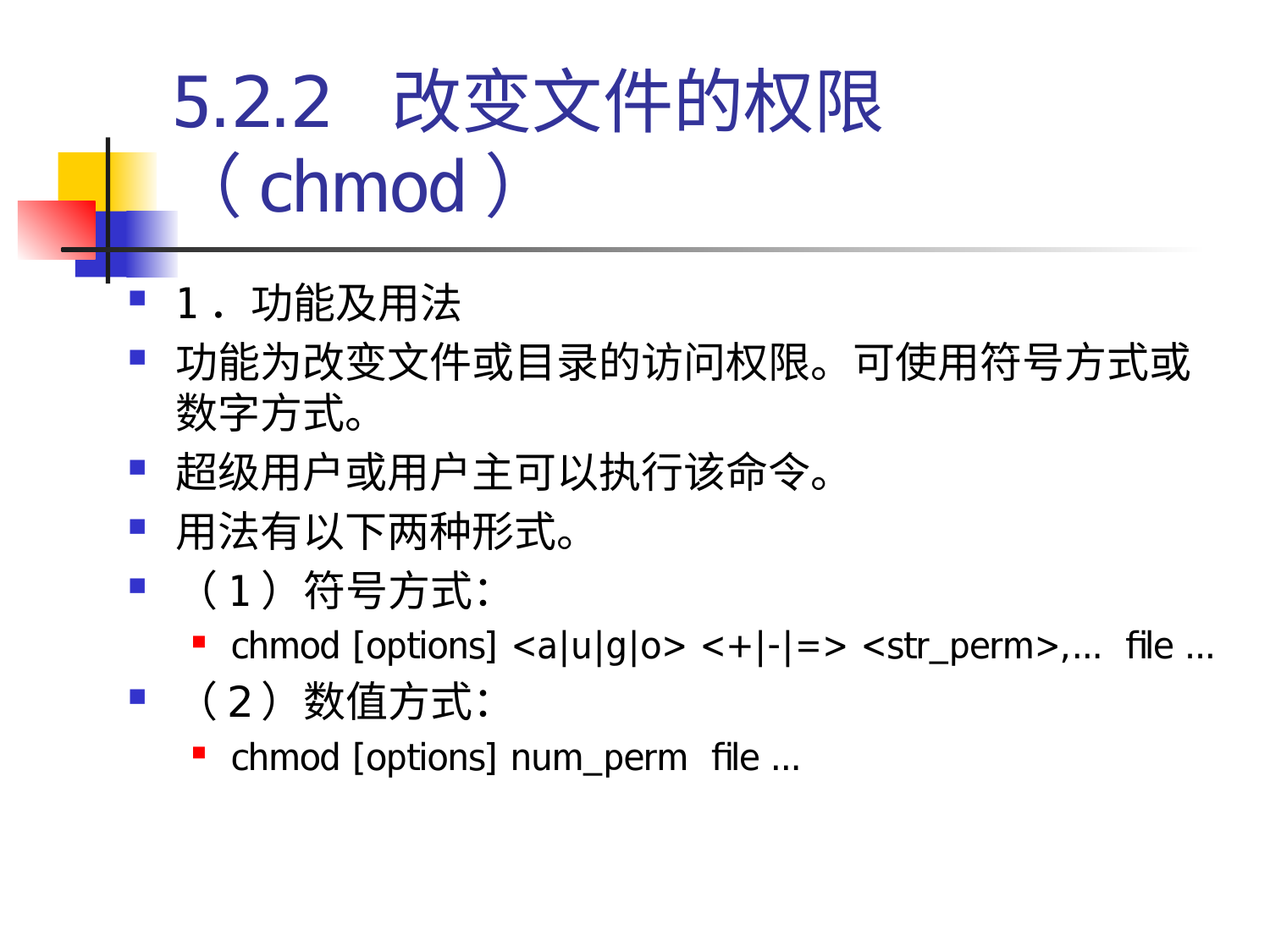

# 5.2.2  改变文件的权限（chmod）
1．功能及用法
功能为改变文件或目录的访问权限。可使用符号方式或数字方式。
超级用户或用户主可以执行该命令。
用法有以下两种形式。
（1）符号方式：
chmod [options] <a|u|g|o> <+|-|=> <str_perm>,…  file …
（2）数值方式：
chmod [options] num_perm  file …